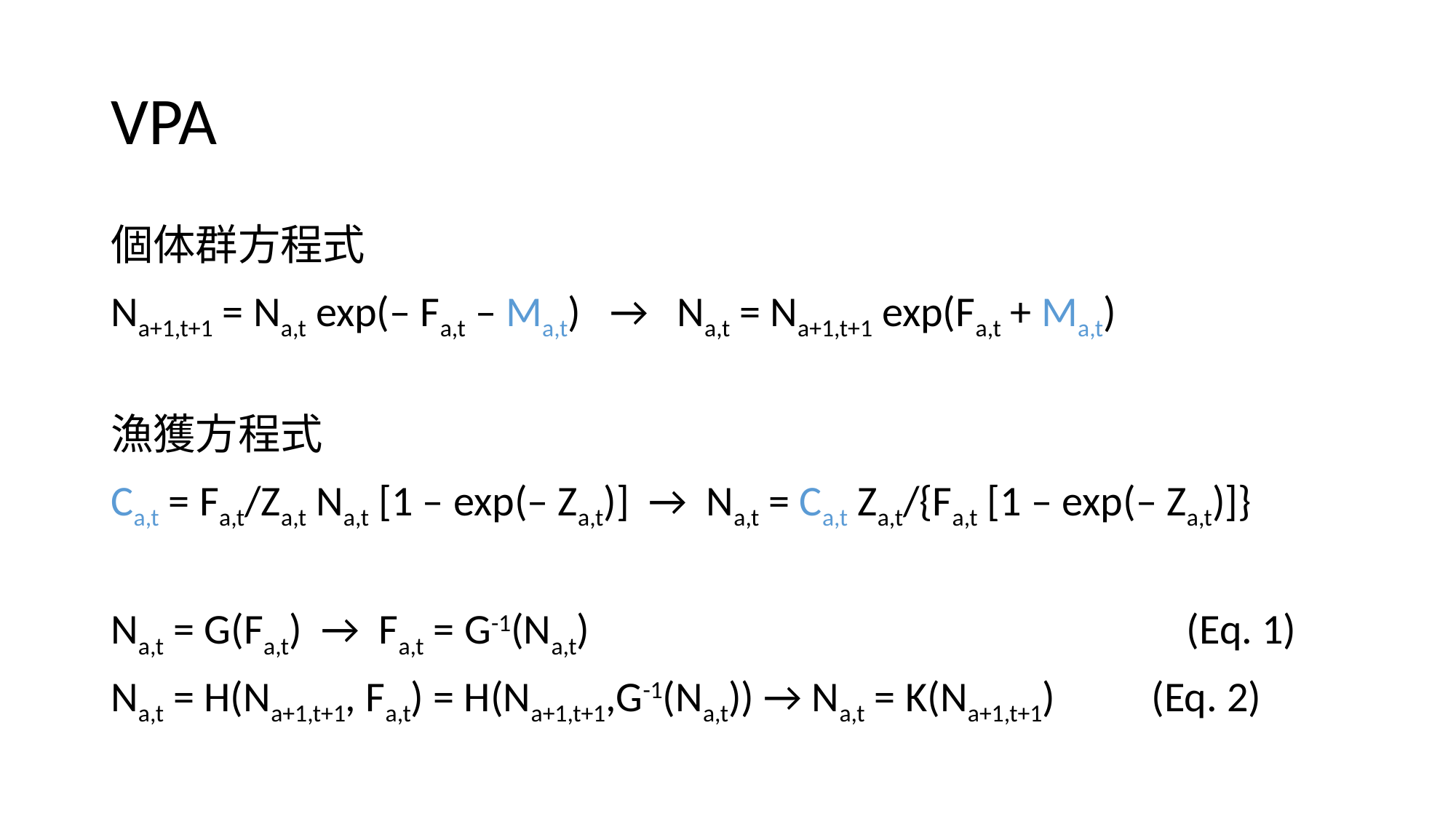

# VPA
個体群方程式
Na+1,t+1 = Na,t exp(– Fa,t – Ma,t)   →   Na,t = Na+1,t+1 exp(Fa,t + Ma,t)

漁獲方程式
Ca,t = Fa,t/Za,t Na,t [1 – exp(– Za,t)]  →  Na,t = Ca,t Za,t/{Fa,t [1 – exp(– Za,t)]}

Na,t = G(Fa,t)  →  Fa,t = G-1(Na,t)                                                              (Eq. 1)
Na,t = H(Na+1,t+1, Fa,t) = H(Na+1,t+1,G-1(Na,t)) → Na,t = K(Na+1,t+1)          (Eq. 2)